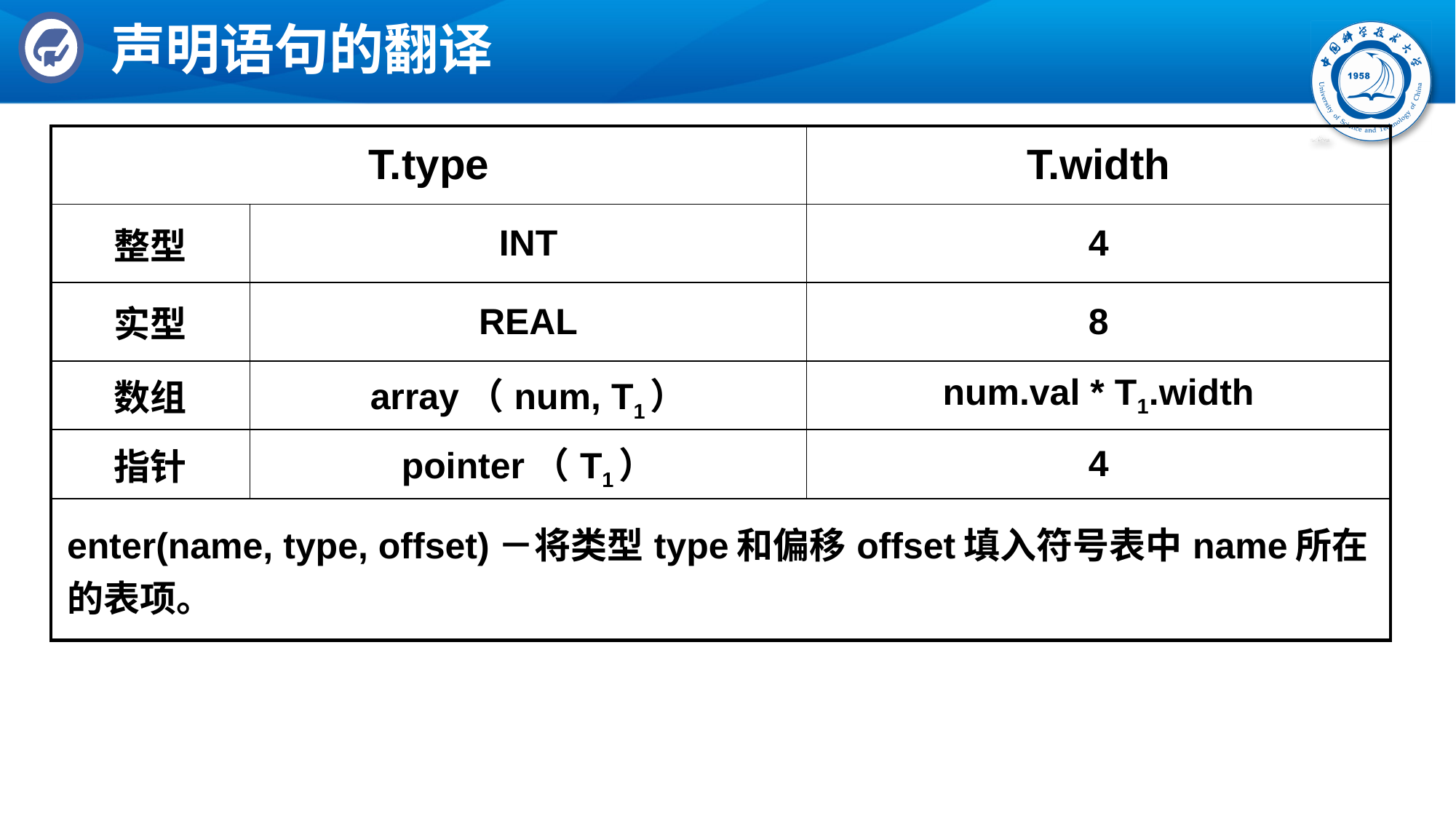

# 声明语句的翻译
| T.type |  | T.width |
| --- | --- | --- |
| 整型 | INT | 4 |
| 实型 | REAL | 8 |
| 数组 | array（num, T1） | num.val \* T1.width |
| 指针 | pointer（T1） | 4 |
| enter(name, type, offset)－将类型type和偏移offset填入符号表中name所在的表项。 |  |  |